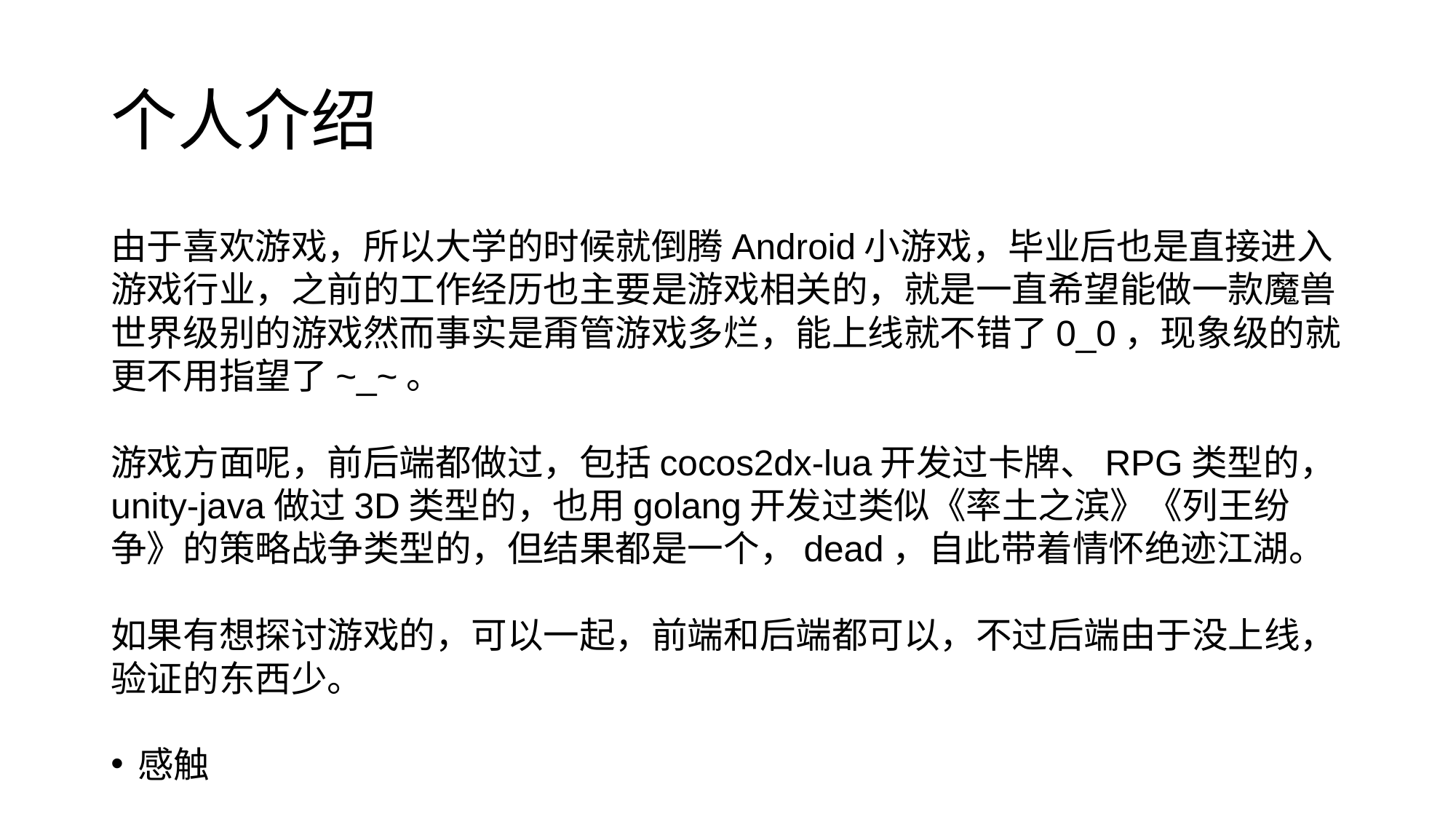

# 个人介绍
由于喜欢游戏，所以大学的时候就倒腾Android小游戏，毕业后也是直接进入游戏行业，之前的工作经历也主要是游戏相关的，就是一直希望能做一款魔兽世界级别的游戏然而事实是甭管游戏多烂，能上线就不错了0_0，现象级的就更不用指望了~_~。

游戏方面呢，前后端都做过，包括cocos2dx-lua开发过卡牌、RPG类型的，unity-java做过3D类型的，也用golang开发过类似《率土之滨》《列王纷争》的策略战争类型的，但结果都是一个，dead，自此带着情怀绝迹江湖。

如果有想探讨游戏的，可以一起，前端和后端都可以，不过后端由于没上线，验证的东西少。

感触